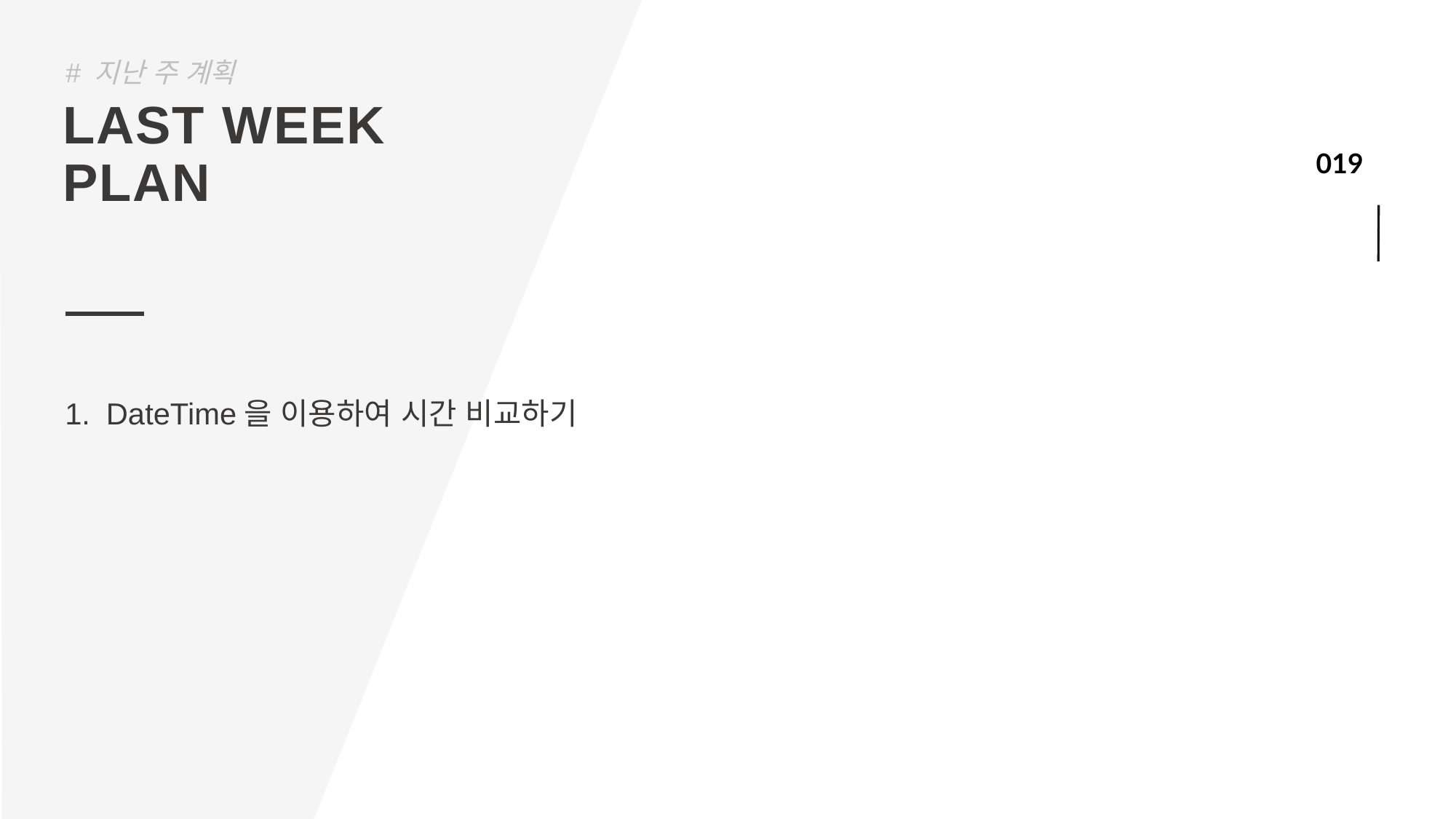

# 지난 주 계획
LAST WEEK
PLAN
DateTime을 이용하여 시간 비교하기